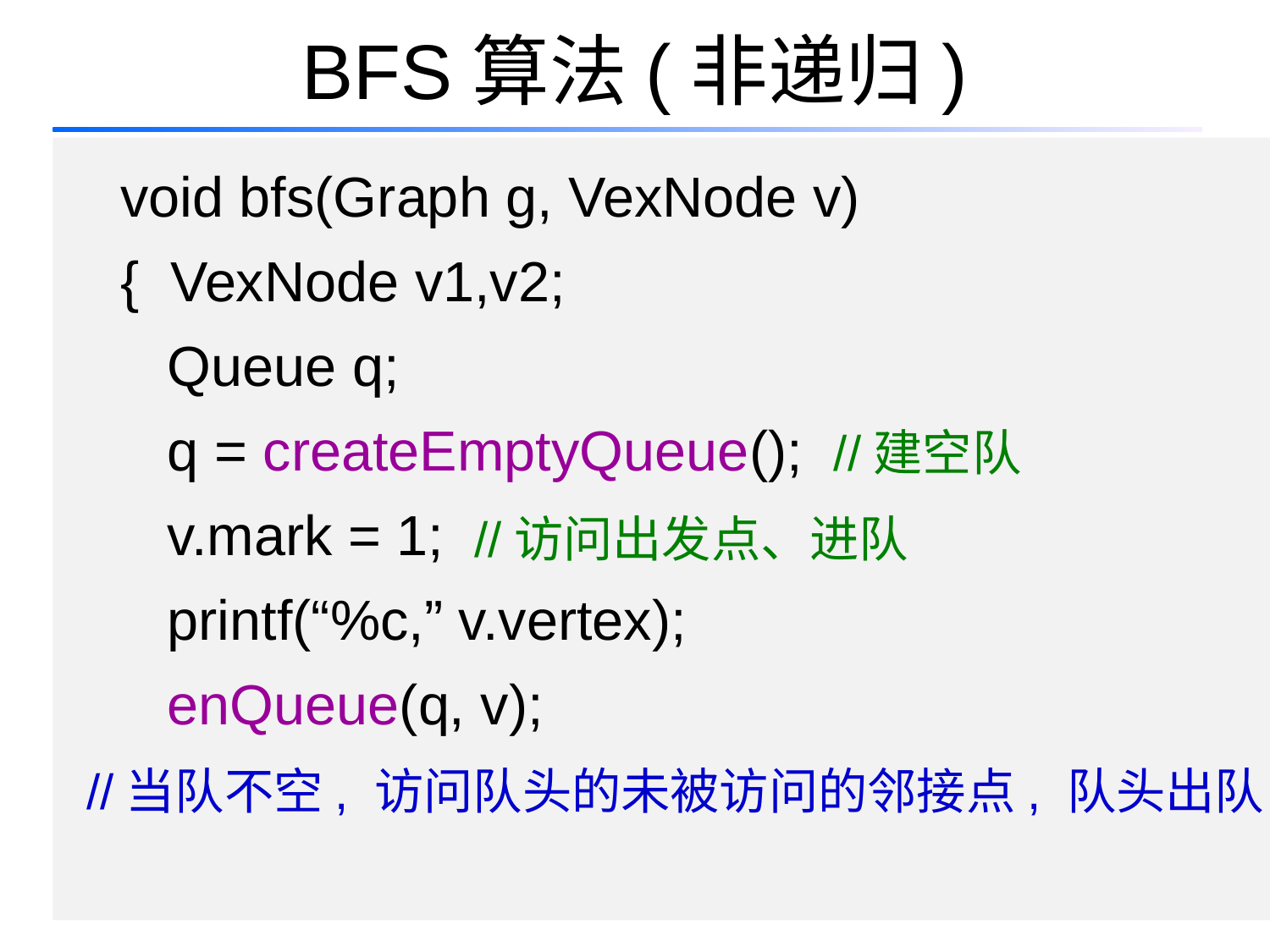

# BFS算法(非递归)

void bfs(Graph g, VexNode v)
{  VexNode v1,v2;
   Queue q;
   q = createEmptyQueue();  //建空队
   v.mark = 1;
   printf(“%c,” v.vertex);
   enQueue(q, v);

//访问出发点、进队
//当队不空, 访问队头的未被访问的邻接点, 队头出队